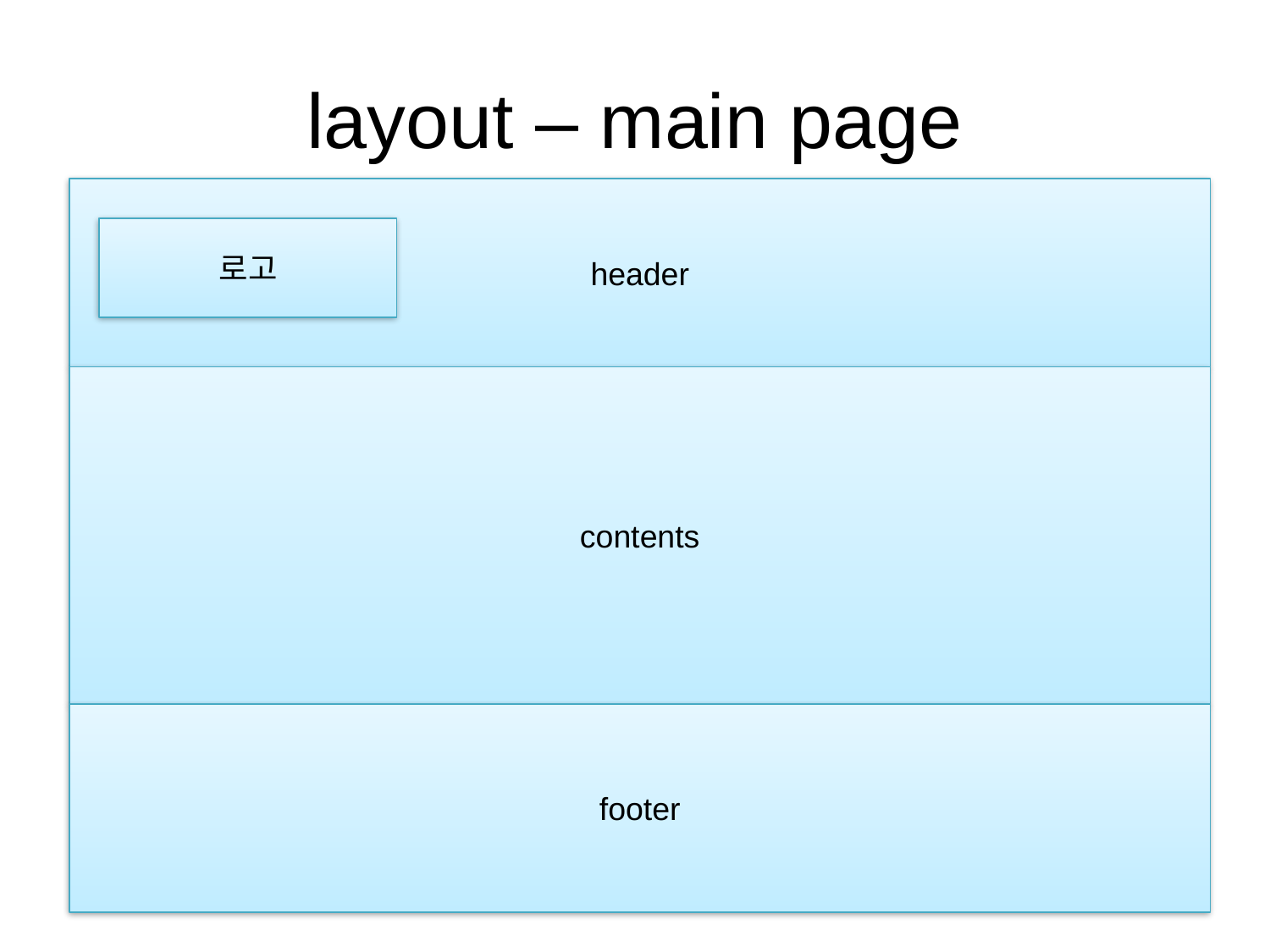

# layout – main page
header
로고
contents
footer